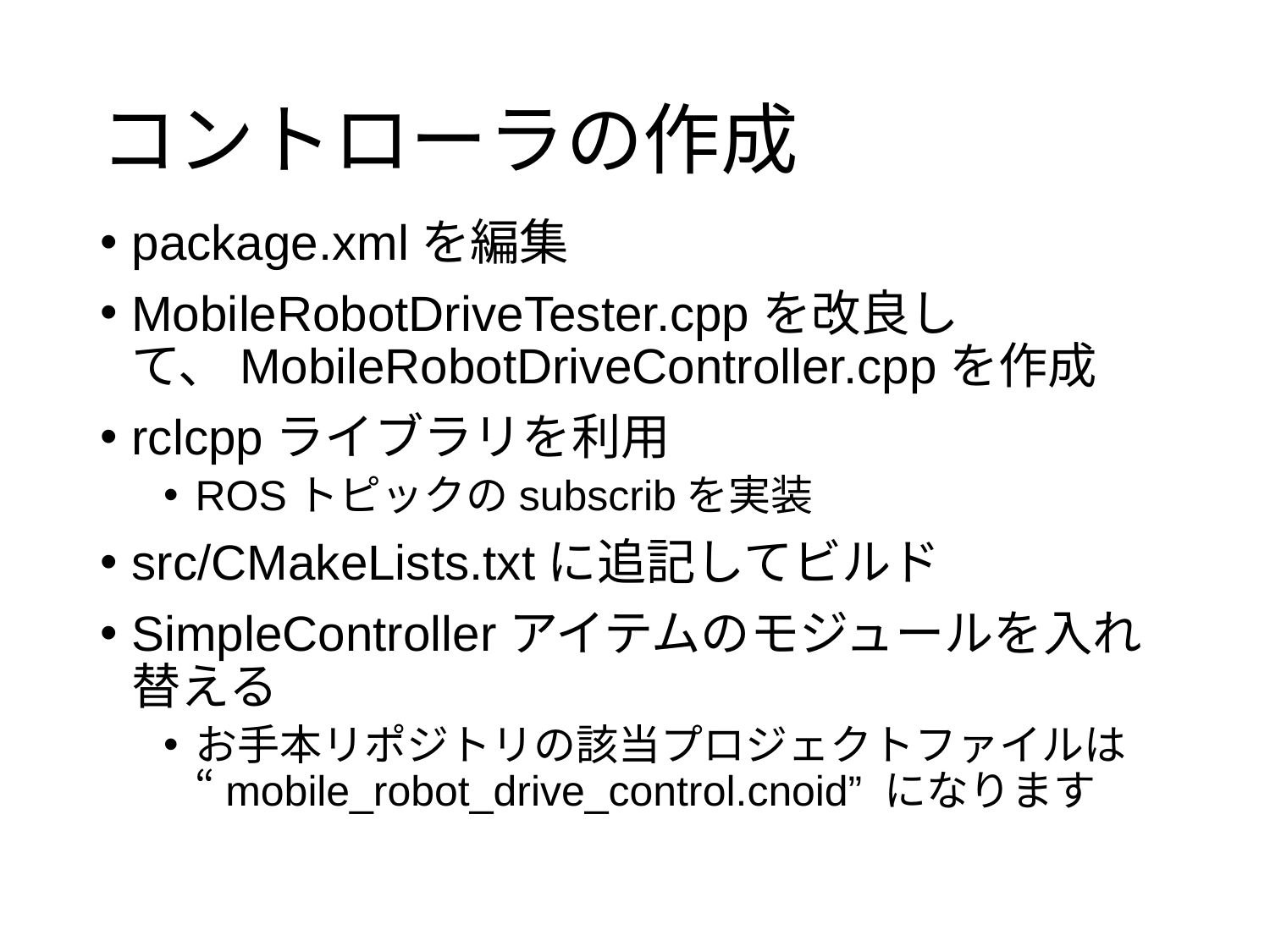

# コントローラの作成
package.xmlを編集
MobileRobotDriveTester.cppを改良して、MobileRobotDriveController.cppを作成
rclcppライブラリを利用
ROSトピックのsubscribを実装
src/CMakeLists.txtに追記してビルド
SimpleControllerアイテムのモジュールを入れ替える
お手本リポジトリの該当プロジェクトファイルは“mobile_robot_drive_control.cnoid” になります